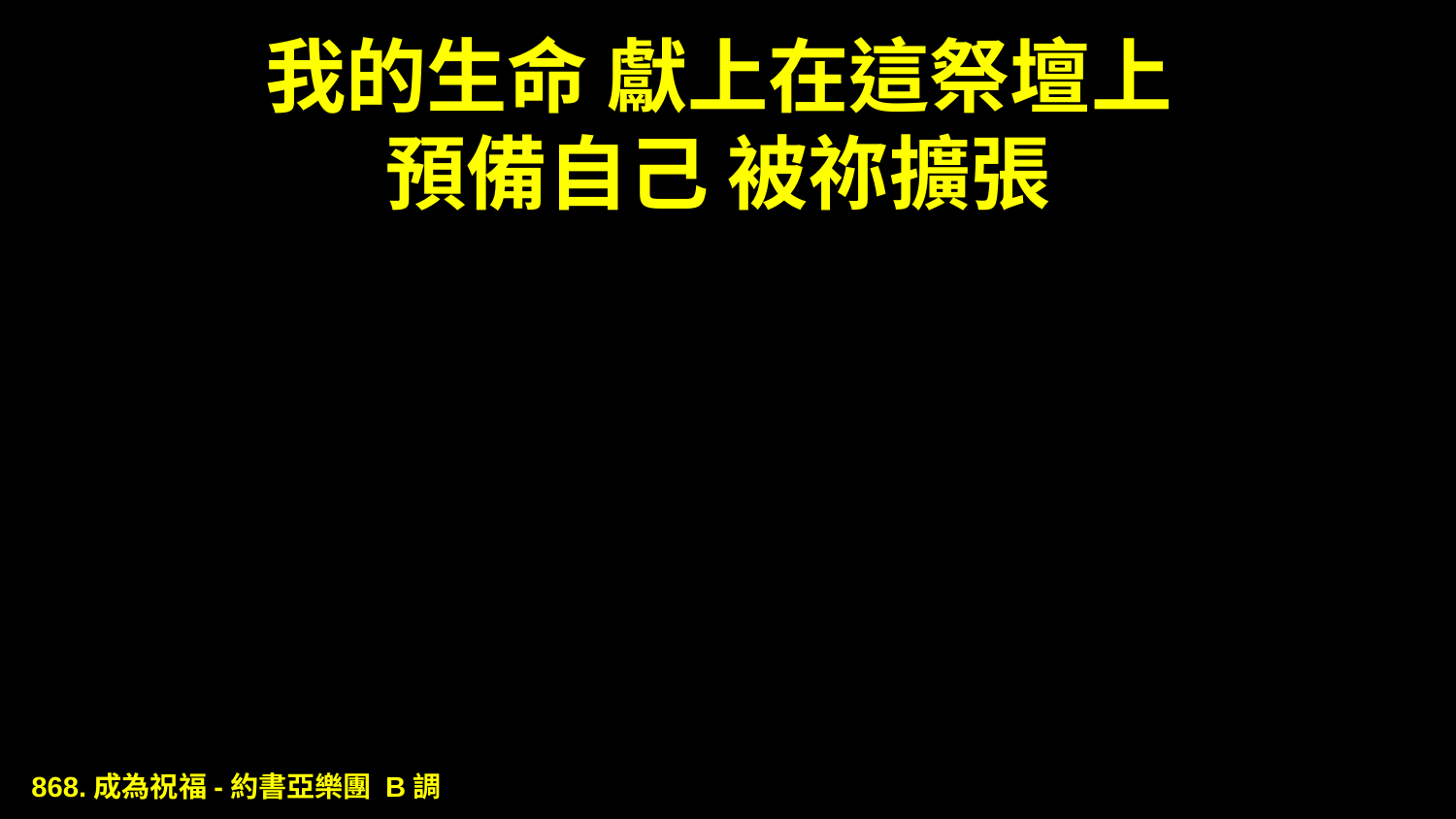

# 我的生命 獻上在這祭壇上 預備自己 被祢擴張
868.成為祝福-約書亞樂團 B調